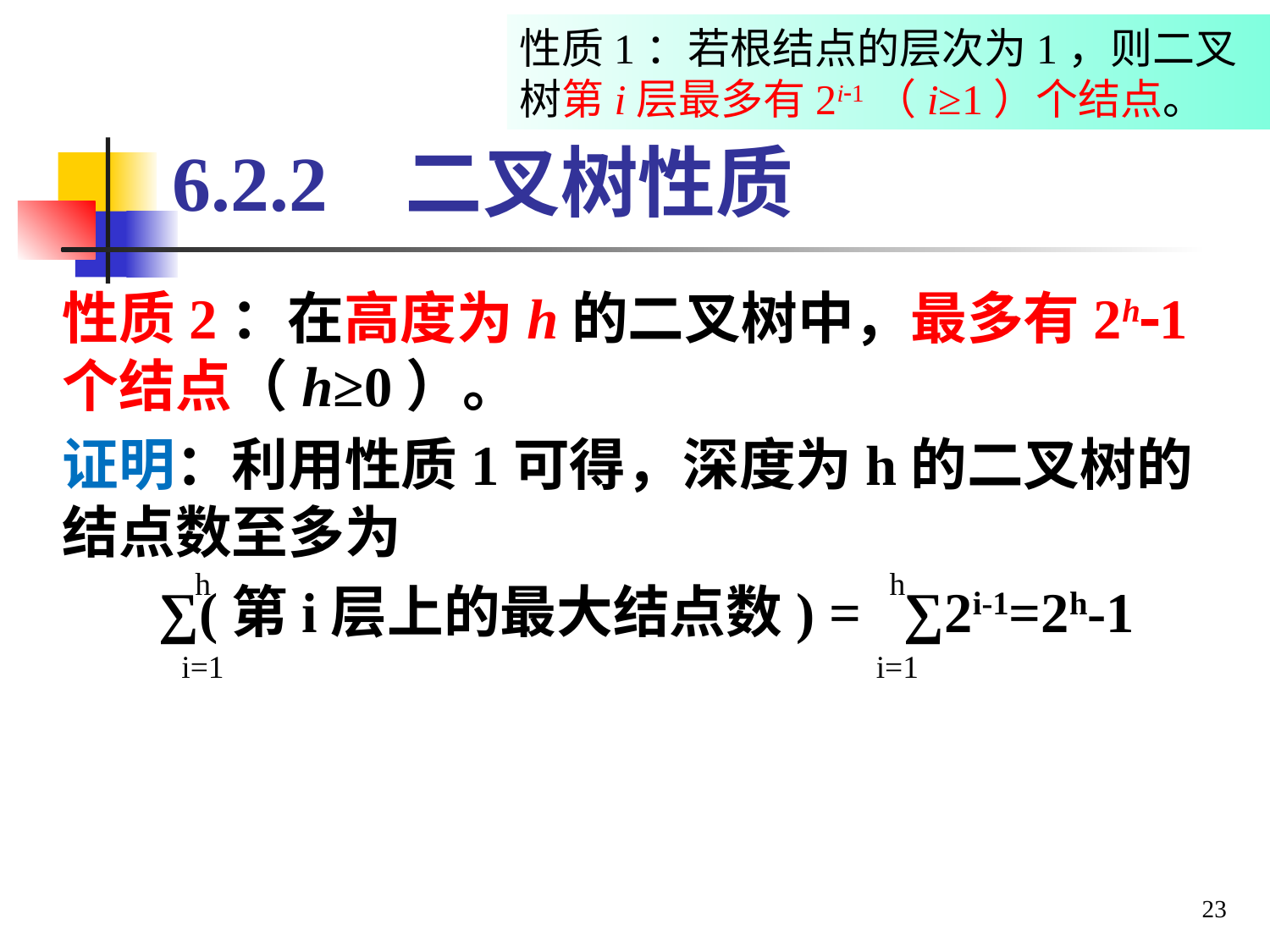

性质1：若根结点的层次为1，则二叉树第i层最多有2i−1（i≥1）个结点。
# 6.2.2   二叉树性质
性质2：在高度为h的二叉树中，最多有2h−1个结点（h≥0）。
证明：利用性质1可得，深度为h的二叉树的结点数至多为
∑(第i层上的最大结点数) =   ∑2i-1=2h-1

h

i=1
h

i=1
23